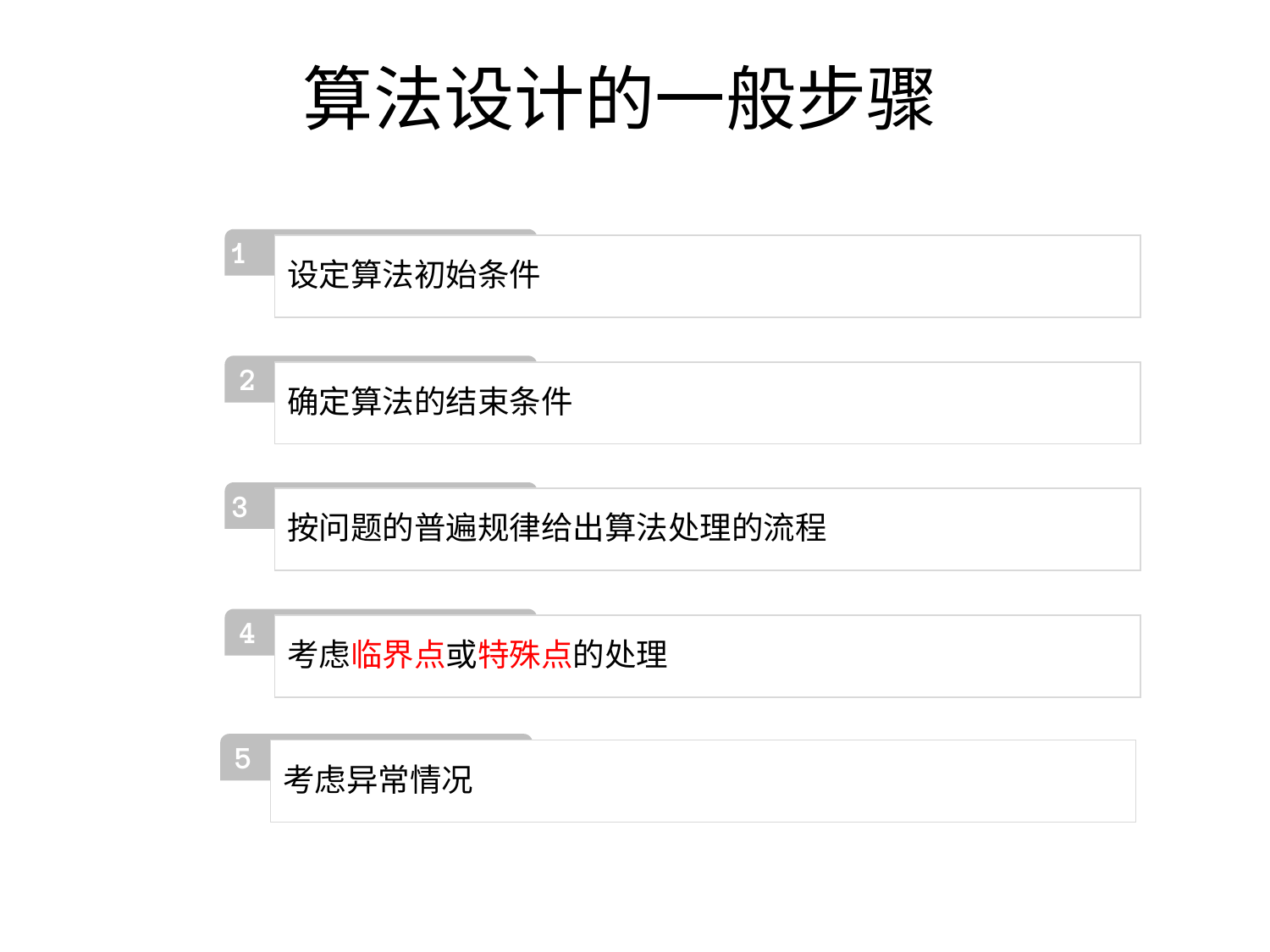

# 算法设计的一般步骤
1
设定算法初始条件
2
确定算法的结束条件
3
按问题的普遍规律给出算法处理的流程
4
考虑临界点或特殊点的处理
5
考虑异常情况
52